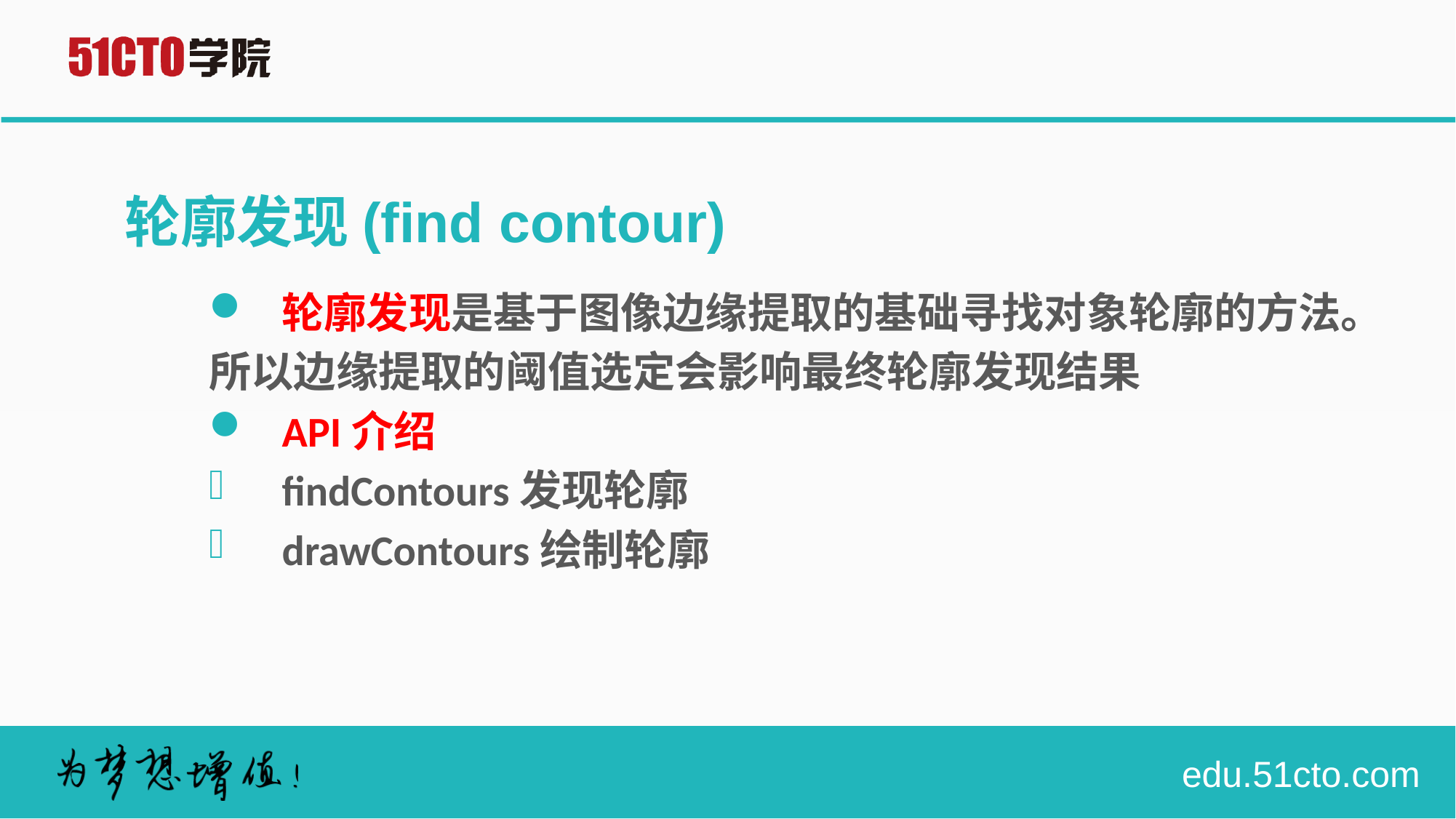

# 轮廓发现(find contour)
轮廓发现是基于图像边缘提取的基础寻找对象轮廓的方法。
所以边缘提取的阈值选定会影响最终轮廓发现结果
API介绍
findContours发现轮廓
drawContours绘制轮廓